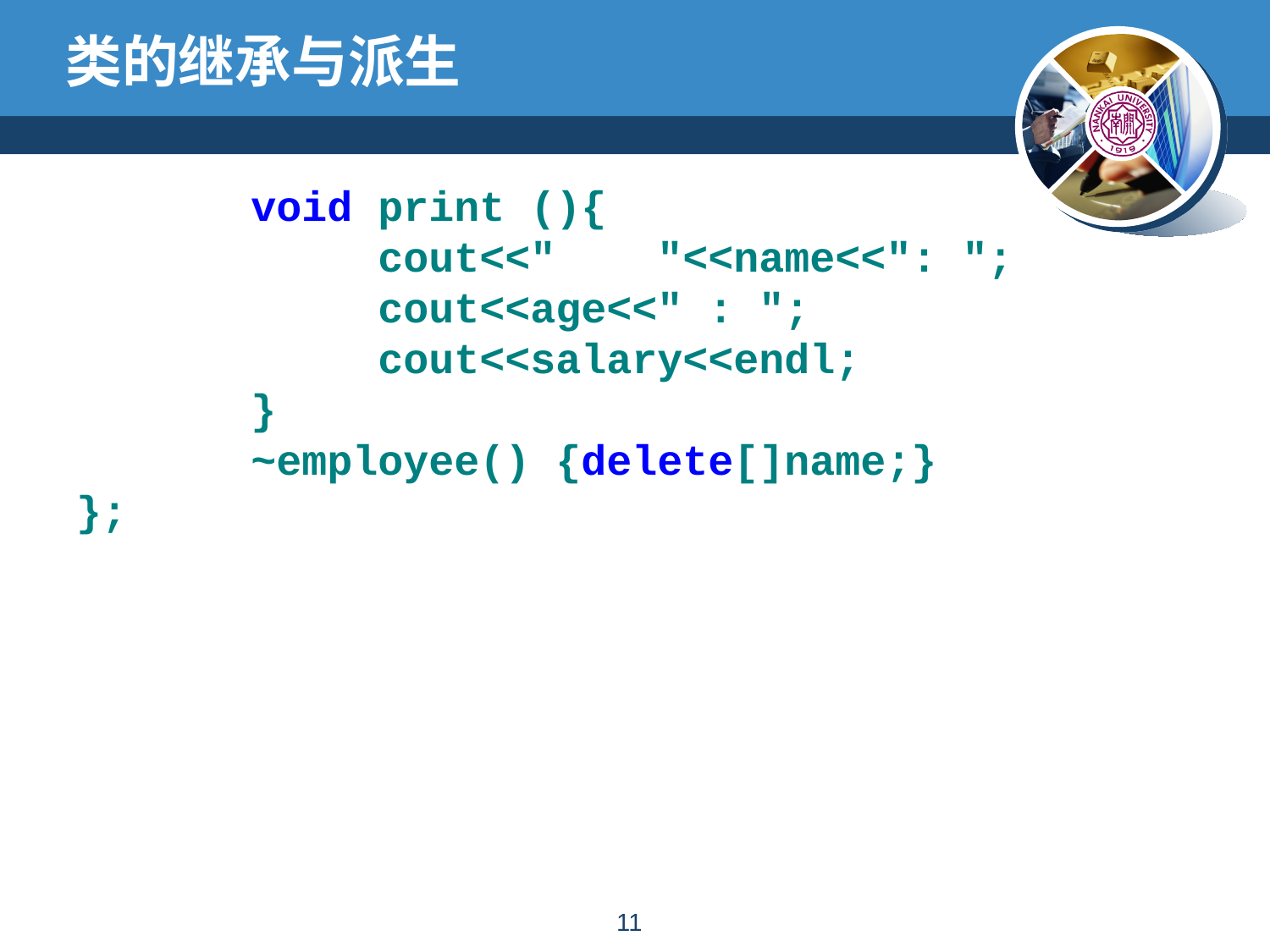

# 类的继承与派生
		void print (){
			cout<<"    "<<name<<": ";
			cout<<age<<" : ";
			cout<<salary<<endl;
	 	}
 	 	~employee() {delete[]name;}
};

11